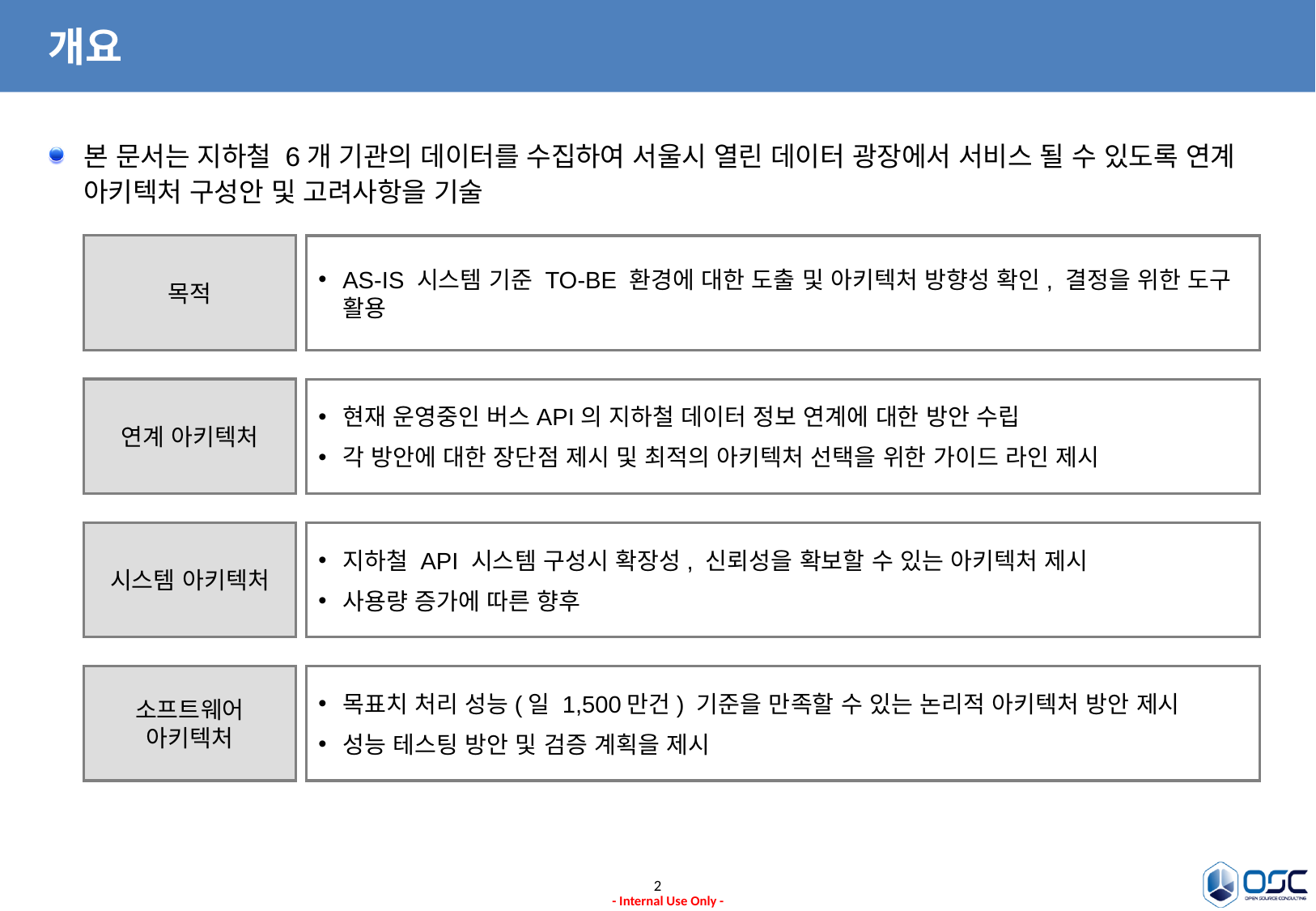

# 개요
본 문서는 지하철 6개 기관의 데이터를 수집하여 서울시 열린 데이터 광장에서 서비스 될 수 있도록 연계 아키텍처 구성안 및 고려사항을 기술
목적
AS-IS 시스템 기준 TO-BE 환경에 대한 도출 및 아키텍처 방향성 확인, 결정을 위한 도구 활용
연계 아키텍처
현재 운영중인 버스API의 지하철 데이터 정보 연계에 대한 방안 수립
각 방안에 대한 장단점 제시 및 최적의 아키텍처 선택을 위한 가이드 라인 제시
시스템 아키텍처
지하철 API 시스템 구성시 확장성, 신뢰성을 확보할 수 있는 아키텍처 제시
사용량 증가에 따른 향후
소프트웨어 아키텍처
목표치 처리 성능(일 1,500만건) 기준을 만족할 수 있는 논리적 아키텍처 방안 제시
성능 테스팅 방안 및 검증 계획을 제시